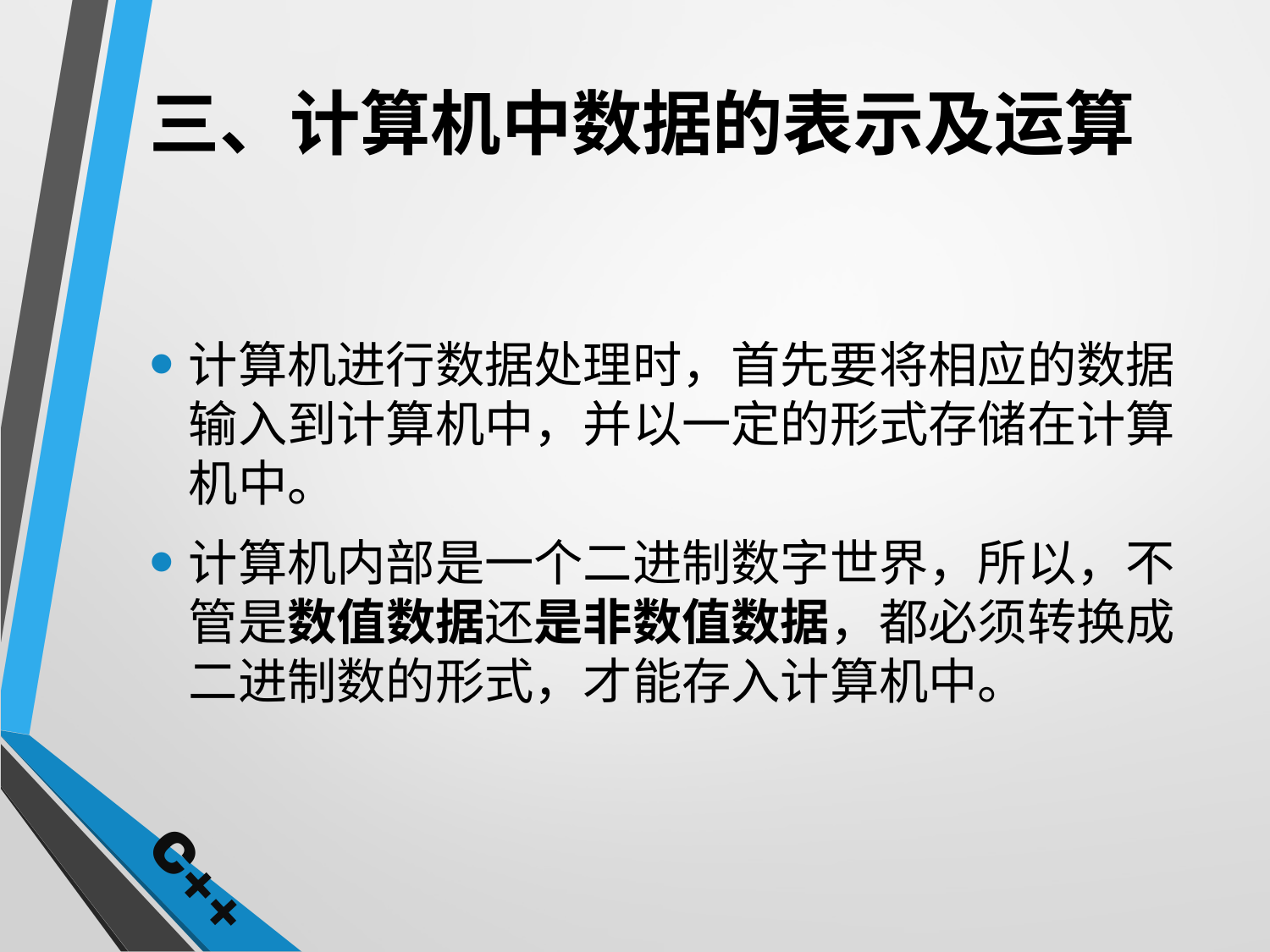

# 三、计算机中数据的表示及运算
计算机进行数据处理时，首先要将相应的数据输入到计算机中，并以一定的形式存储在计算机中。
计算机内部是一个二进制数字世界，所以，不管是数值数据还是非数值数据，都必须转换成二进制数的形式，才能存入计算机中。